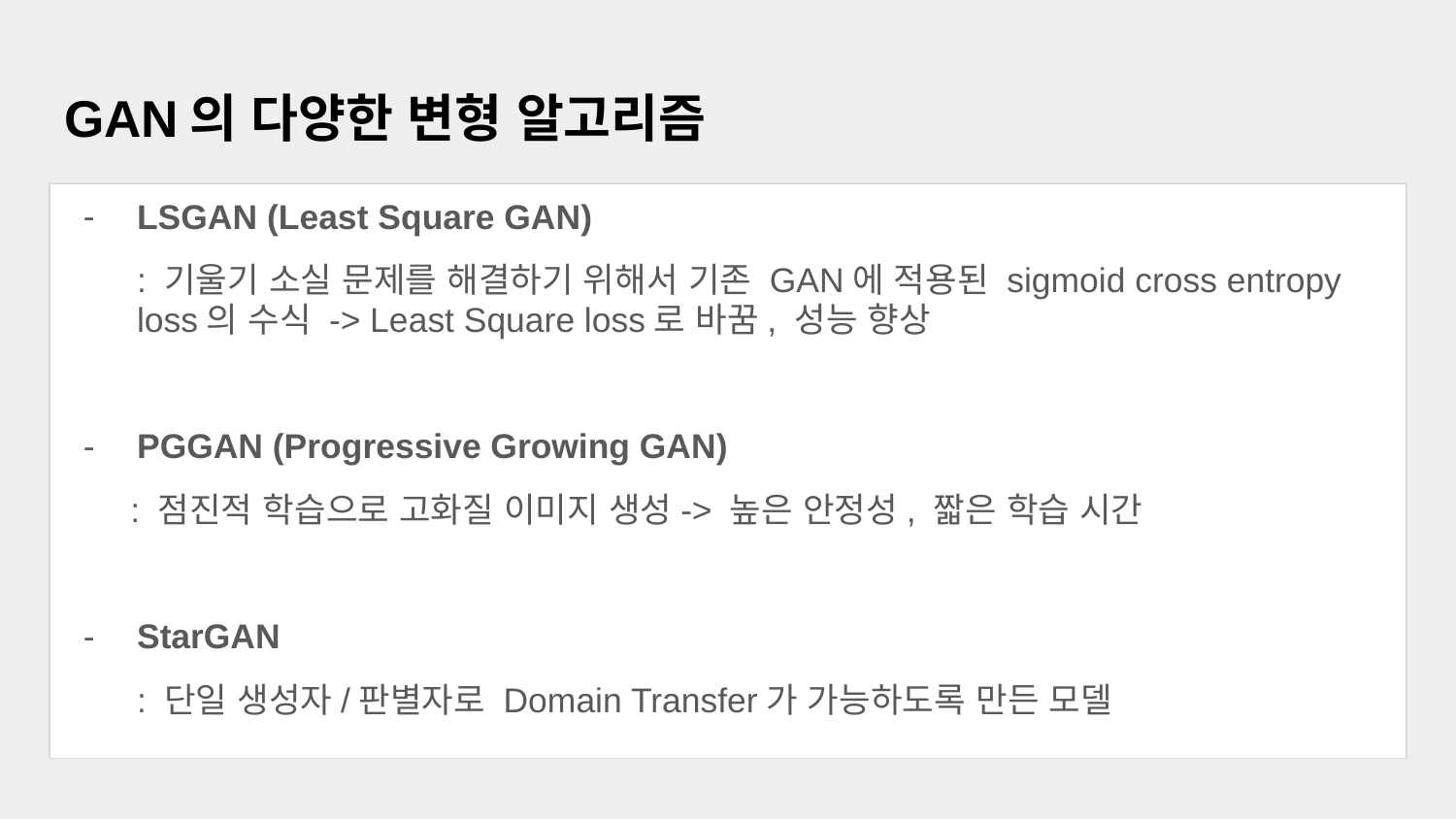

# GAN의 다양한 변형 알고리즘
LSGAN (Least Square GAN)
: 기울기 소실 문제를 해결하기 위해서 기존 GAN에 적용된 sigmoid cross entropy loss의 수식 -> Least Square loss로 바꿈, 성능 향상

PGGAN (Progressive Growing GAN)
       : 점진적 학습으로 고화질 이미지 생성-> 높은 안정성, 짧은 학습 시간

StarGAN
: 단일 생성자/판별자로 Domain Transfer가 가능하도록 만든 모델